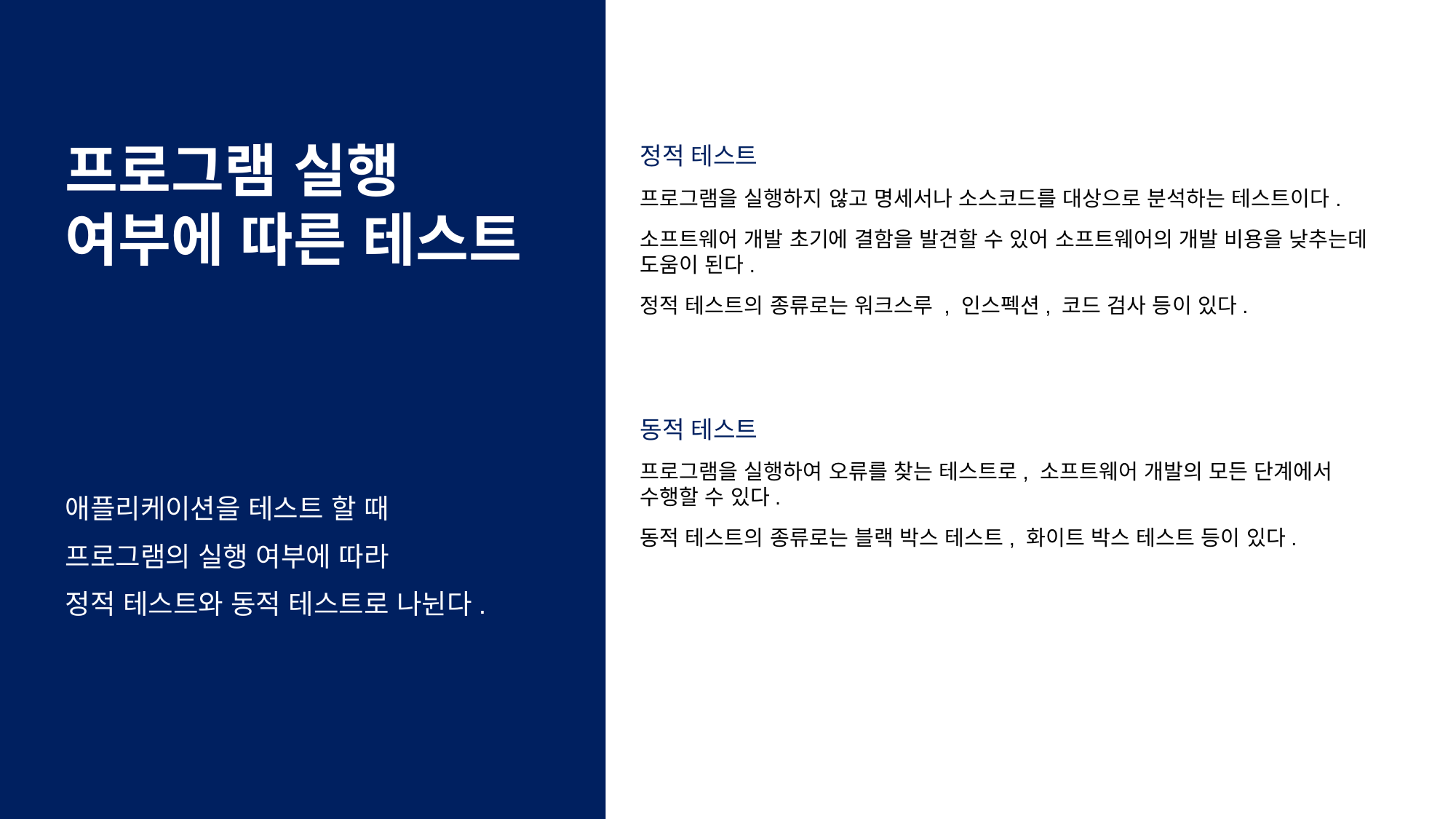

# 프로그램 실행 여부에 따른 테스트
정적 테스트
프로그램을 실행하지 않고 명세서나 소스코드를 대상으로 분석하는 테스트이다.
소프트웨어 개발 초기에 결함을 발견할 수 있어 소프트웨어의 개발 비용을 낮추는데 도움이 된다.
정적 테스트의 종류로는 워크스루 , 인스펙션, 코드 검사 등이 있다.

동적 테스트
프로그램을 실행하여 오류를 찾는 테스트로, 소프트웨어 개발의 모든 단계에서 수행할 수 있다.
동적 테스트의 종류로는 블랙 박스 테스트, 화이트 박스 테스트 등이 있다.

애플리케이션을 테스트 할 때
프로그램의 실행 여부에 따라
정적 테스트와 동적 테스트로 나뉜다.